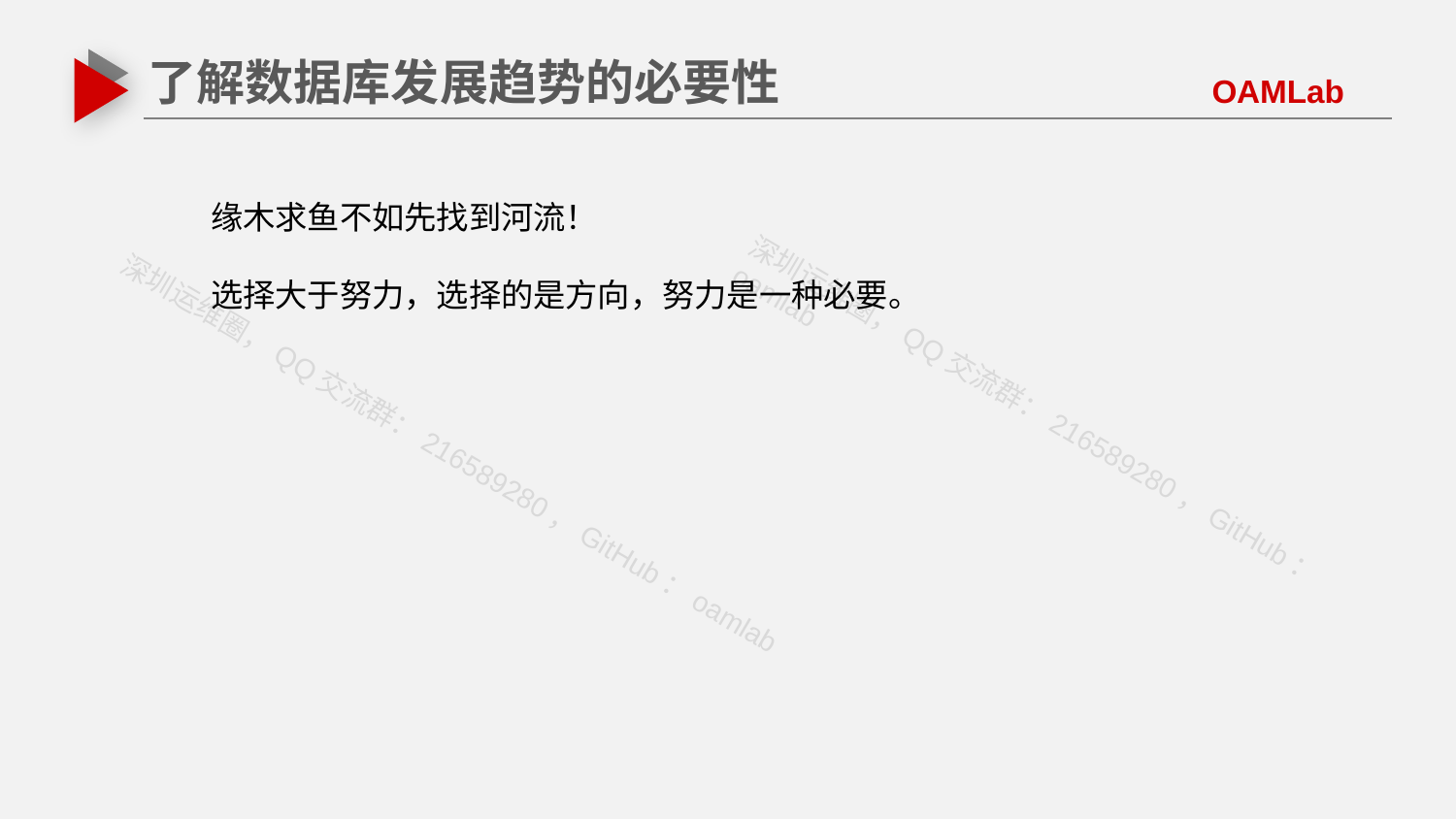

了解数据库发展趋势的必要性
缘木求鱼不如先找到河流！

选择大于努力，选择的是方向，努力是一种必要。